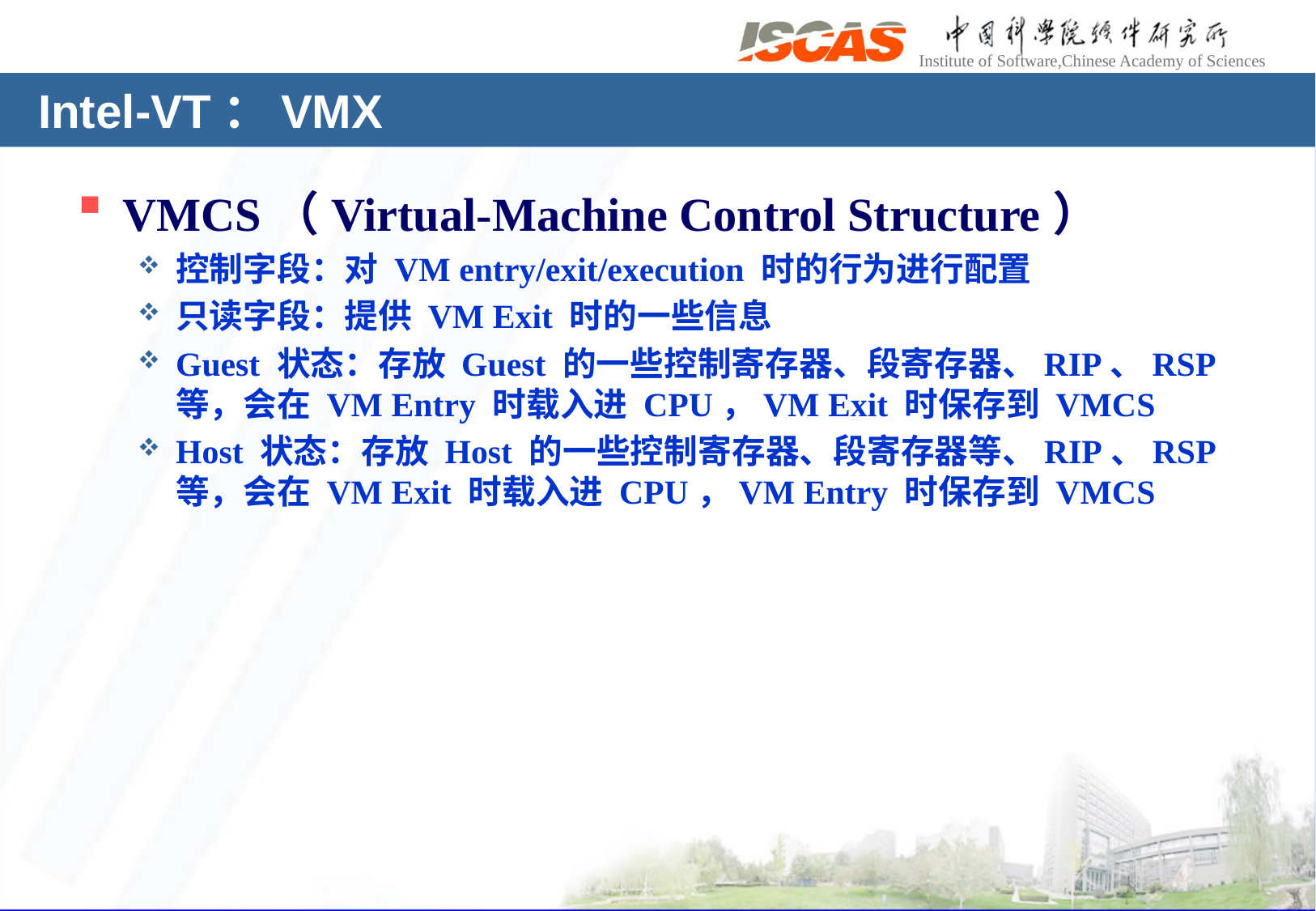

# Intel-VT：VMX
VMCS（Virtual-Machine Control Structure）
控制字段：对 VM entry/exit/execution 时的行为进行配置
只读字段：提供 VM Exit 时的一些信息
Guest 状态：存放 Guest 的一些控制寄存器、段寄存器、RIP、RSP 等，会在 VM Entry 时载入进 CPU，VM Exit 时保存到 VMCS
Host 状态：存放 Host 的一些控制寄存器、段寄存器等、RIP、RSP 等，会在 VM Exit 时载入进 CPU，VM Entry 时保存到 VMCS